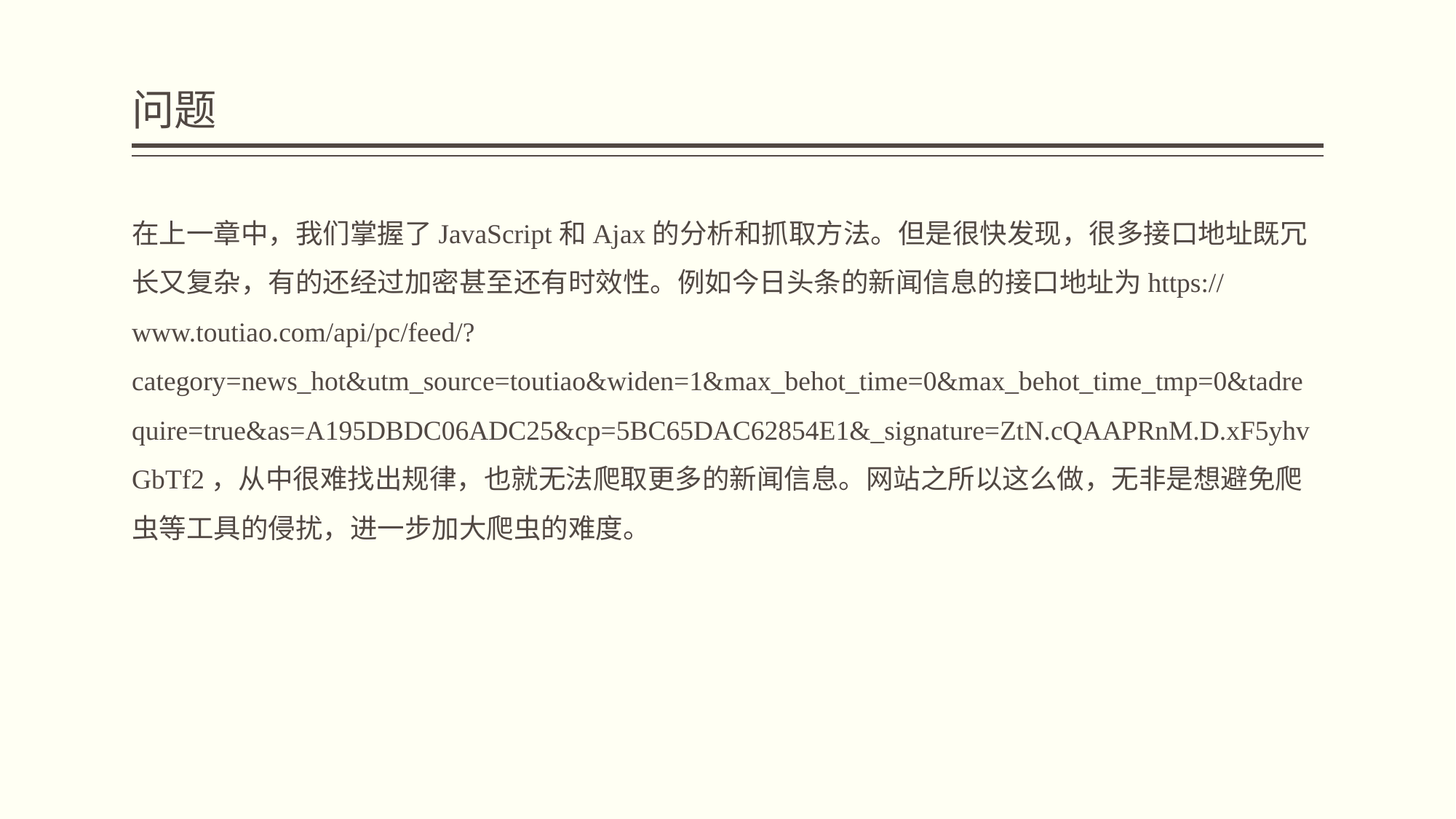

# 问题
在上一章中，我们掌握了JavaScript和Ajax的分析和抓取方法。但是很快发现，很多接口地址既冗长又复杂，有的还经过加密甚至还有时效性。例如今日头条的新闻信息的接口地址为https://www.toutiao.com/api/pc/feed/?category=news_hot&utm_source=toutiao&widen=1&max_behot_time=0&max_behot_time_tmp=0&tadrequire=true&as=A195DBDC06ADC25&cp=5BC65DAC62854E1&_signature=ZtN.cQAAPRnM.D.xF5yhvGbTf2，从中很难找出规律，也就无法爬取更多的新闻信息。网站之所以这么做，无非是想避免爬虫等工具的侵扰，进一步加大爬虫的难度。